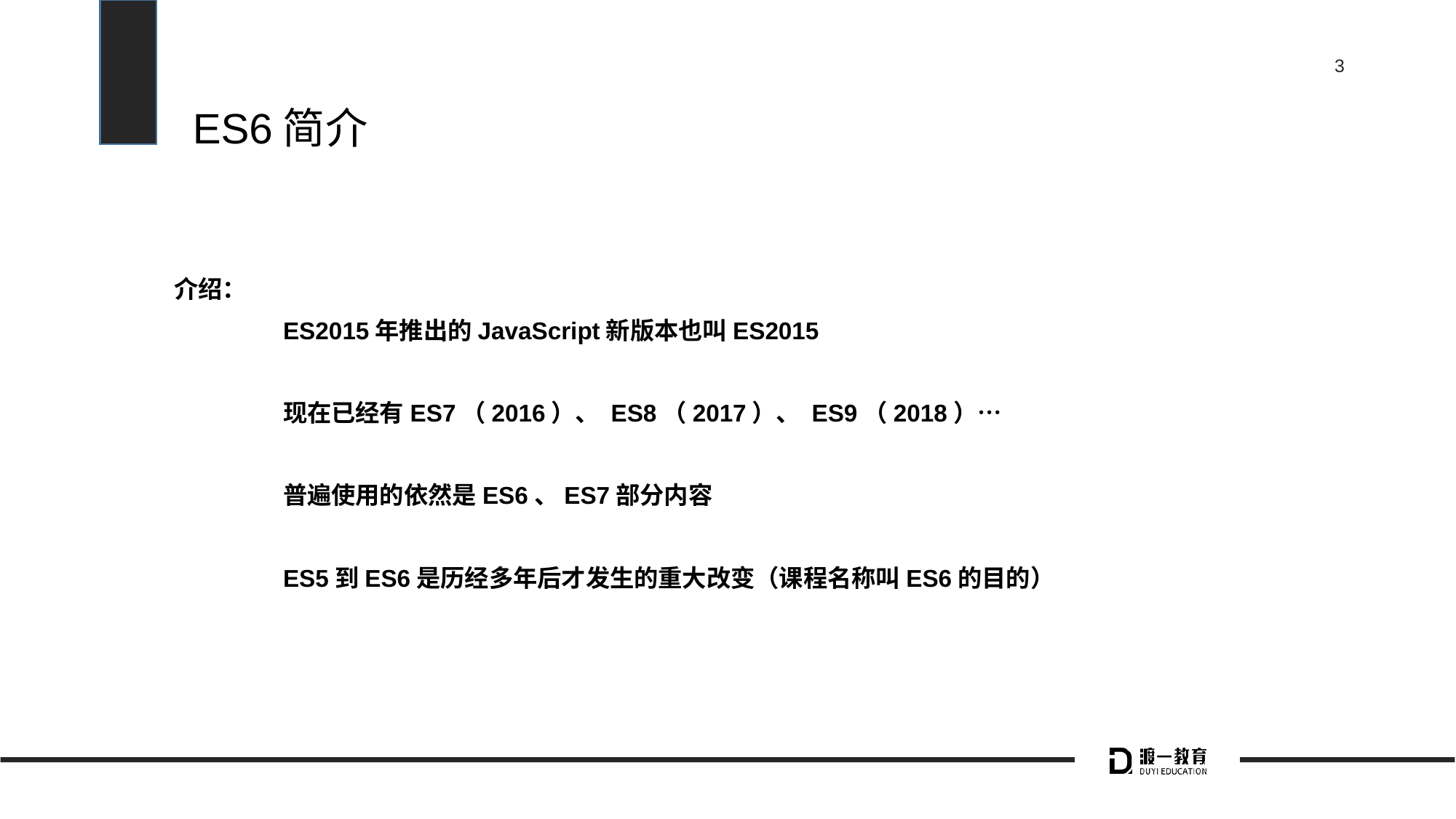

# ES6简介

介绍：
	ES2015年推出的JavaScript新版本也叫ES2015

	现在已经有ES7（2016）、 ES8（2017）、 ES9（2018）…

	普遍使用的依然是ES6、ES7部分内容

	ES5到ES6是历经多年后才发生的重大改变（课程名称叫ES6的目的）